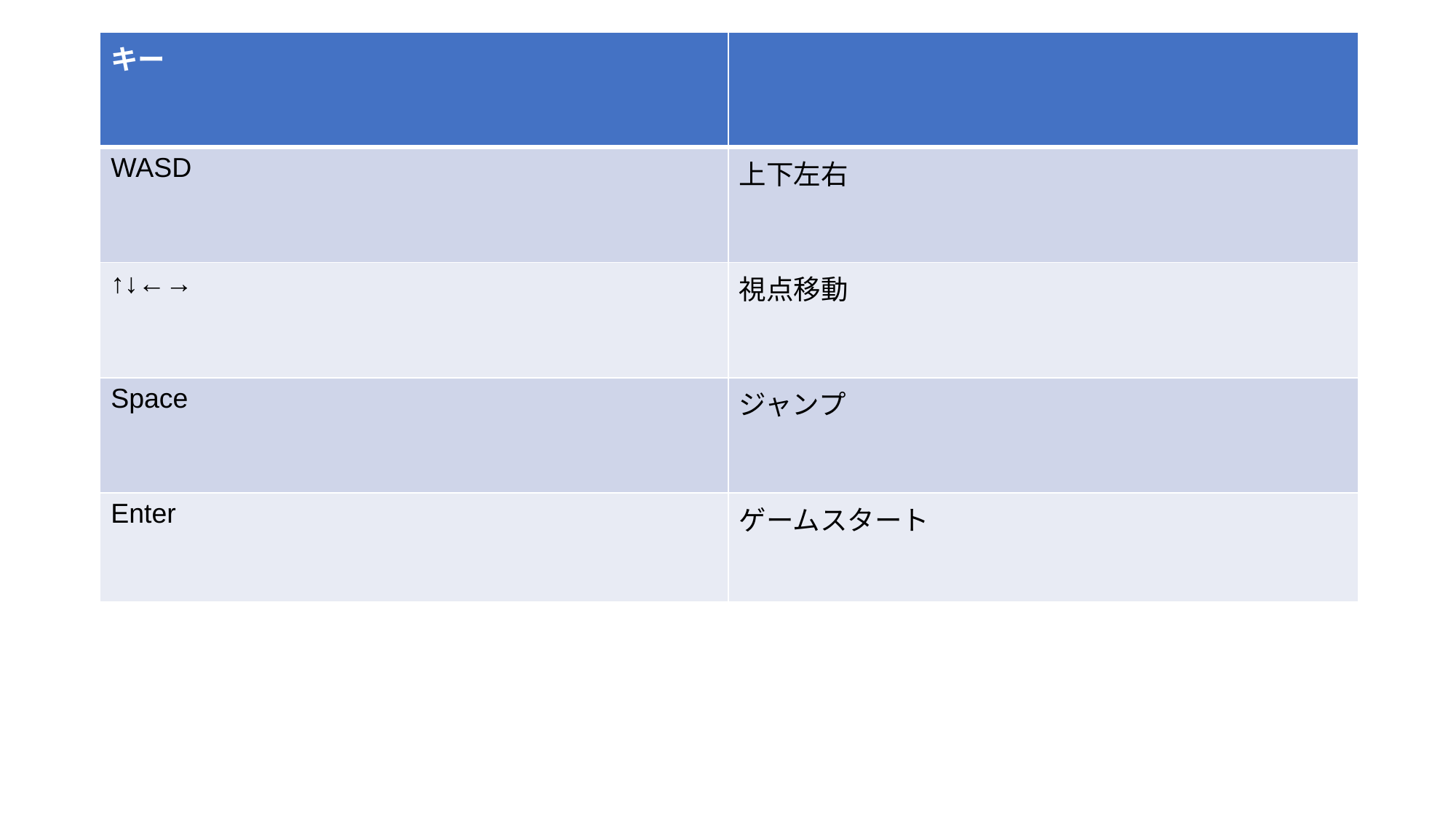

| キー |  |
| --- | --- |
| WASD | 上下左右 |
| ↑↓←→ | 視点移動 |
| Space | ジャンプ |
| Enter | ゲームスタート |